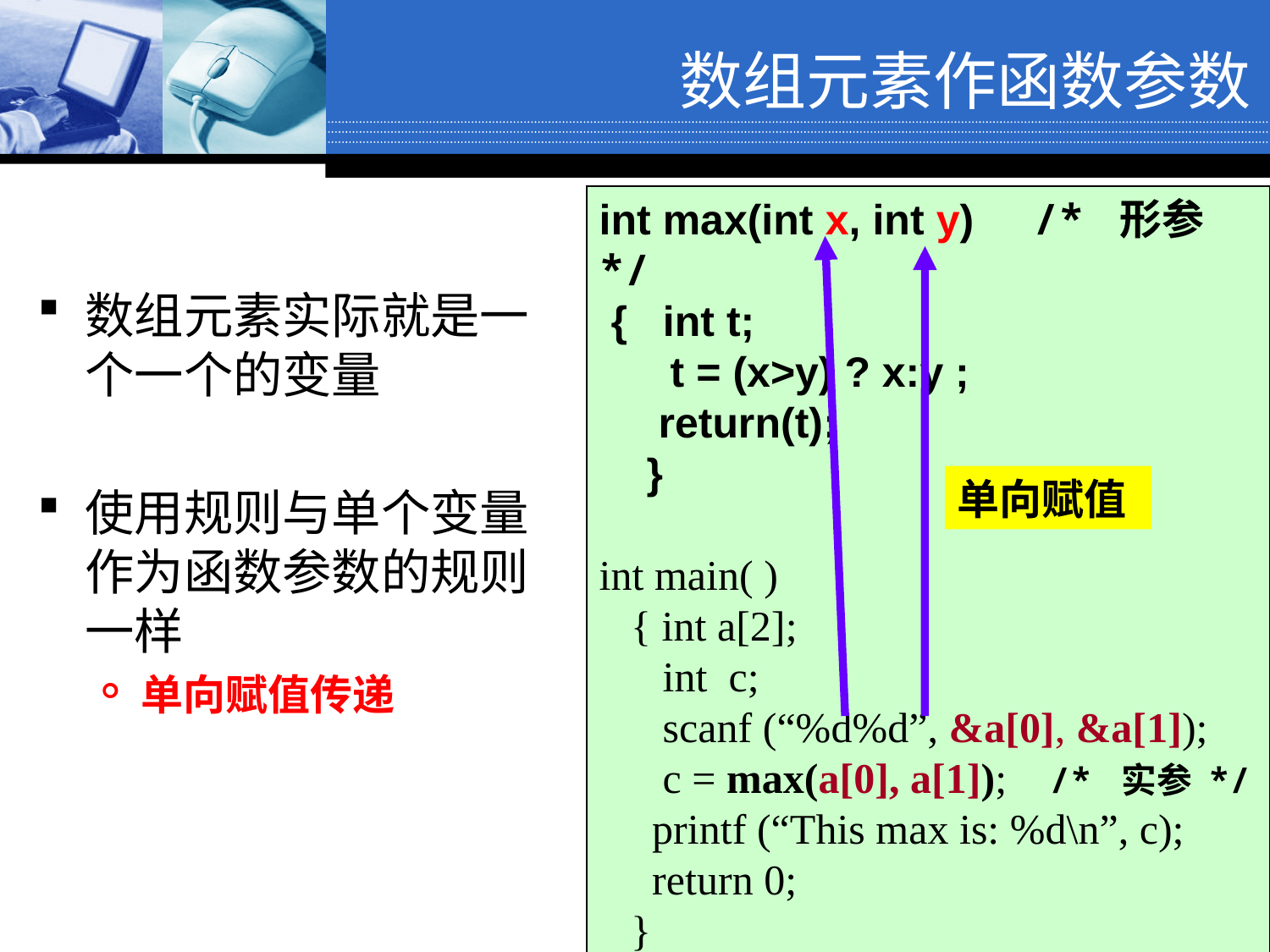

数组元素作函数参数
int max(int x, int y)     /* 形参 */
 {   int t;
      t = (x>y) ? x:y ;
     return(t);
    }

int main( )
   { int a[2];
      int  c;
      scanf (“%d%d”, &a[0], &a[1]);
      c = max(a[0], a[1]);    /* 实参 */
     printf (“This max is: %d\n”, c);
     return 0;
   }

数组元素实际就是一个一个的变量

使用规则与单个变量作为函数参数的规则一样
单向赋值传递
单向赋值